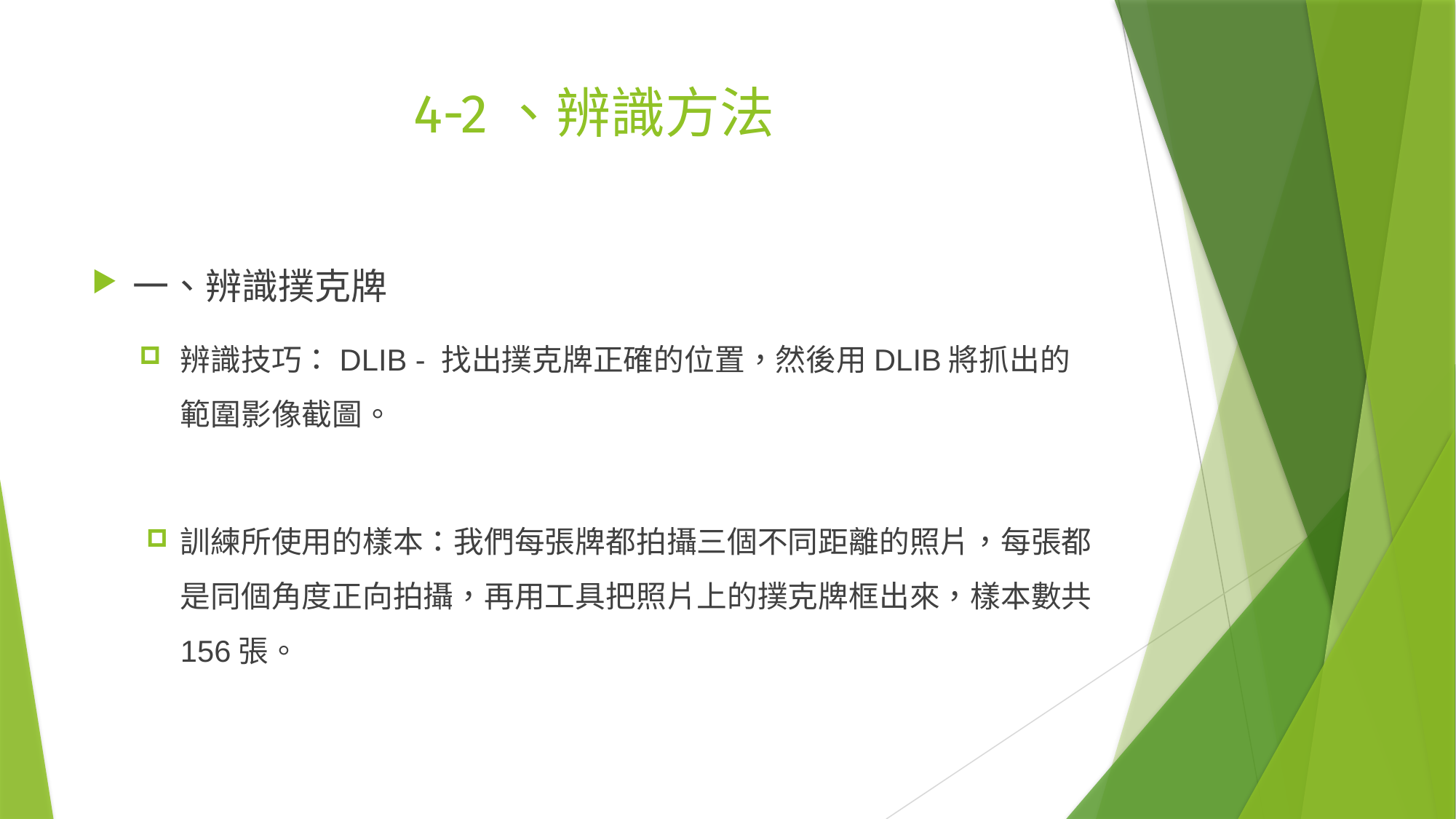

# 4-2、辨識方法
一、辨識撲克牌
辨識技巧：DLIB - 找出撲克牌正確的位置，然後用DLIB將抓出的範圍影像截圖。

訓練所使用的樣本：我們每張牌都拍攝三個不同距離的照片，每張都是同個角度正向拍攝，再用工具把照片上的撲克牌框出來，樣本數共156張。